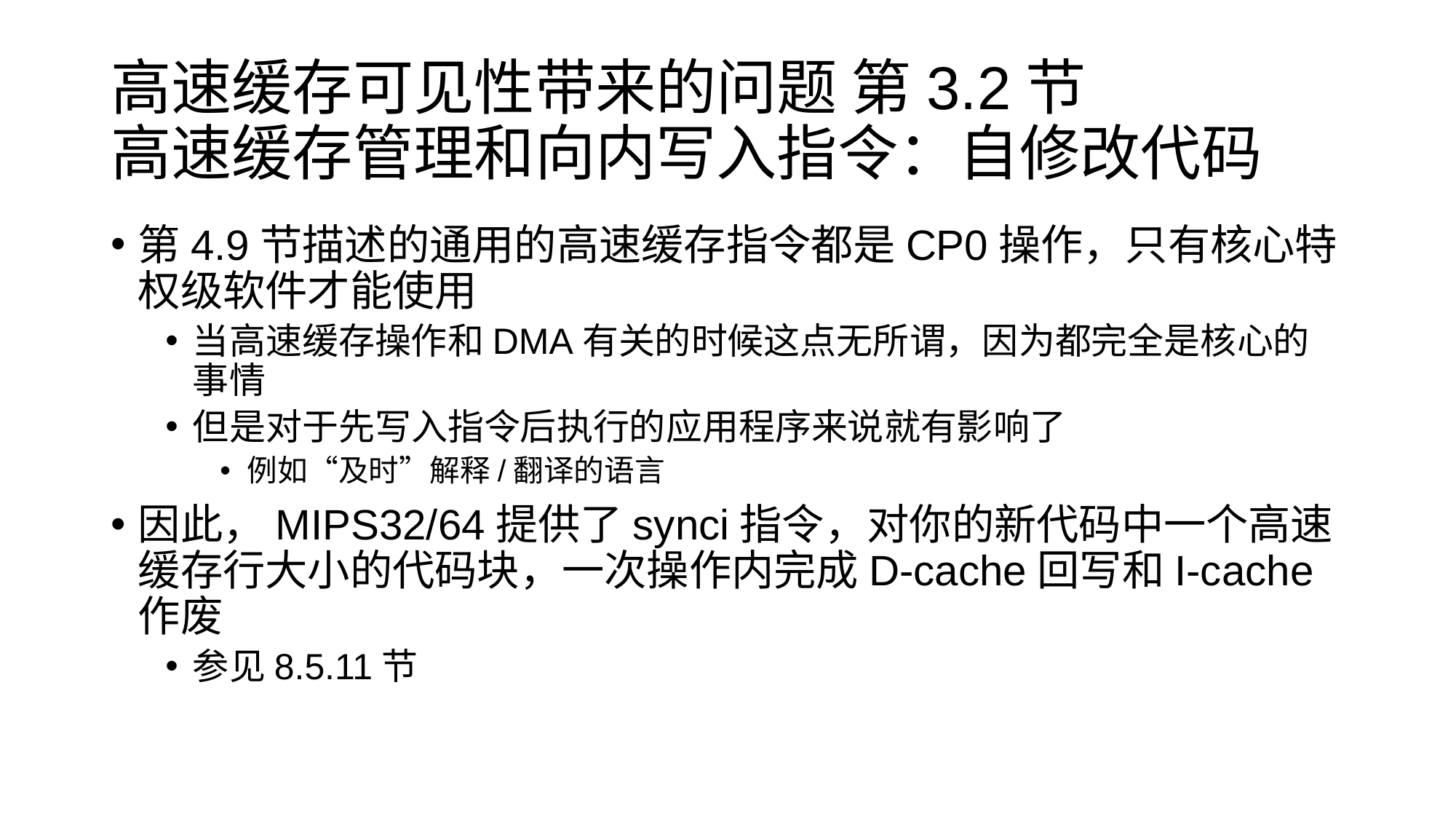

# 高速缓存可见性带来的问题 第3.2节 高速缓存管理和向内写入指令：自修改代码
第4.9节描述的通用的高速缓存指令都是CP0操作，只有核心特权级软件才能使用
当高速缓存操作和DMA有关的时候这点无所谓，因为都完全是核心的事情
但是对于先写入指令后执行的应用程序来说就有影响了
例如“及时”解释/翻译的语言
因此，MIPS32/64提供了synci指令，对你的新代码中一个高速缓存行大小的代码块，一次操作内完成D-cache回写和I-cache作废
参见8.5.11节